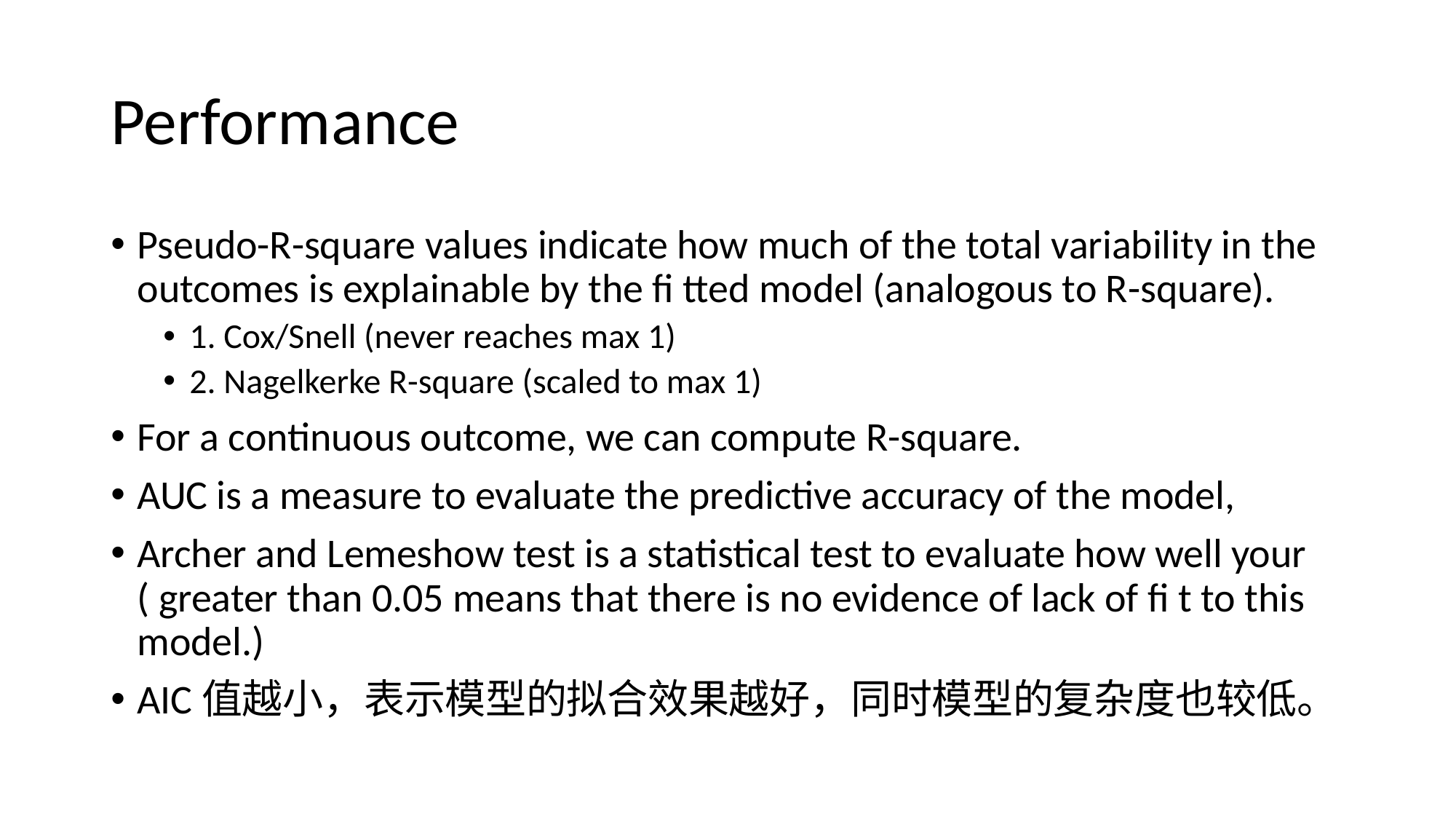

# Performance
Pseudo-R-square values indicate how much of the total variability in the outcomes is explainable by the fi tted model (analogous to R-square).
1. Cox/Snell (never reaches max 1)
2. Nagelkerke R-square (scaled to max 1)
For a continuous outcome, we can compute R-square.
AUC is a measure to evaluate the predictive accuracy of the model,
Archer and Lemeshow test is a statistical test to evaluate how well your ( greater than 0.05 means that there is no evidence of lack of fi t to this model.)
AIC值越小，表示模型的拟合效果越好，同时模型的复杂度也较低。